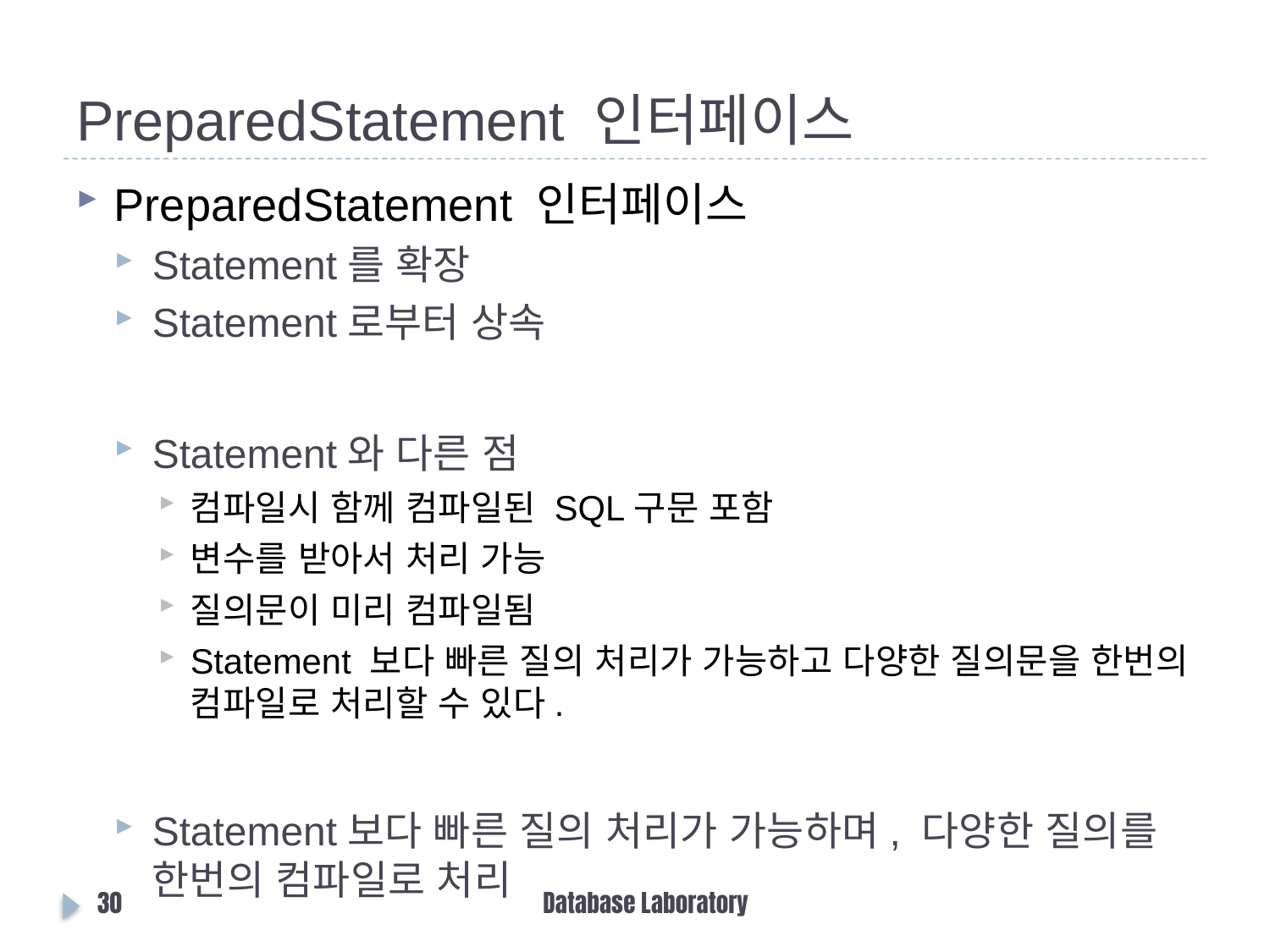

# PreparedStatement 인터페이스
PreparedStatement 인터페이스
Statement를 확장
Statement로부터 상속

Statement와 다른 점
컴파일시 함께 컴파일된 SQL구문 포함
변수를 받아서 처리 가능
질의문이 미리 컴파일됨
Statement 보다 빠른 질의 처리가 가능하고 다양한 질의문을 한번의 컴파일로 처리할 수 있다.

Statement보다 빠른 질의 처리가 가능하며, 다양한 질의를 한번의 컴파일로 처리

30
Database Laboratory